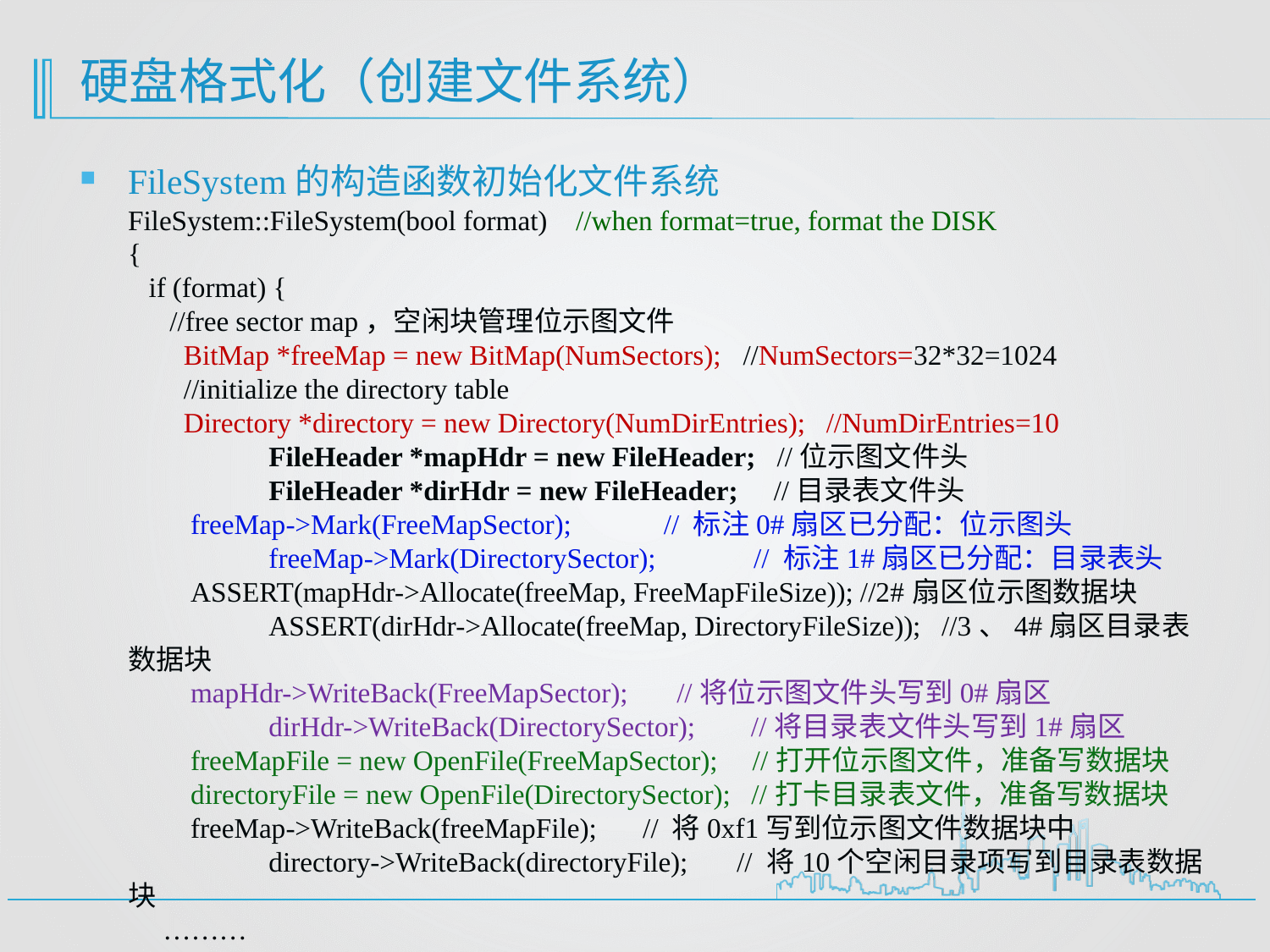

# 硬盘格式化（创建文件系统）
FileSystem的构造函数初始化文件系统
FileSystem::FileSystem(bool format)    //when format=true, format the DISK
{
   if (format) {
      //free sector map，空闲块管理位示图文件
        BitMap *freeMap = new BitMap(NumSectors);   //NumSectors=32*32=1024
        //initialize the directory table
        Directory *directory = new Directory(NumDirEntries);   //NumDirEntries=10
	  FileHeader *mapHdr = new FileHeader;   //位示图文件头
	  FileHeader *dirHdr = new FileHeader;     //目录表文件头
         freeMap->Mark(FreeMapSector);	    // 标注0#扇区已分配：位示图头
  	  freeMap->Mark(DirectorySector);              // 标注1#扇区已分配：目录表头
         ASSERT(mapHdr->Allocate(freeMap, FreeMapFileSize)); //2#扇区位示图数据块
	  ASSERT(dirHdr->Allocate(freeMap, DirectoryFileSize));   //3、4#扇区目录表数据块
         mapHdr->WriteBack(FreeMapSector);       //将位示图文件头写到0#扇区
	  dirHdr->WriteBack(DirectorySector);        //将目录表文件头写到1#扇区
         freeMapFile = new OpenFile(FreeMapSector);     //打开位示图文件，准备写数据块
         directoryFile = new OpenFile(DirectorySector);   //打卡目录表文件，准备写数据块
         freeMap->WriteBack(freeMapFile);	 // 将0xf1写到位示图文件数据块中
  	  directory->WriteBack(directoryFile);       // 将10个空闲目录项写到目录表数据块
     ………
}